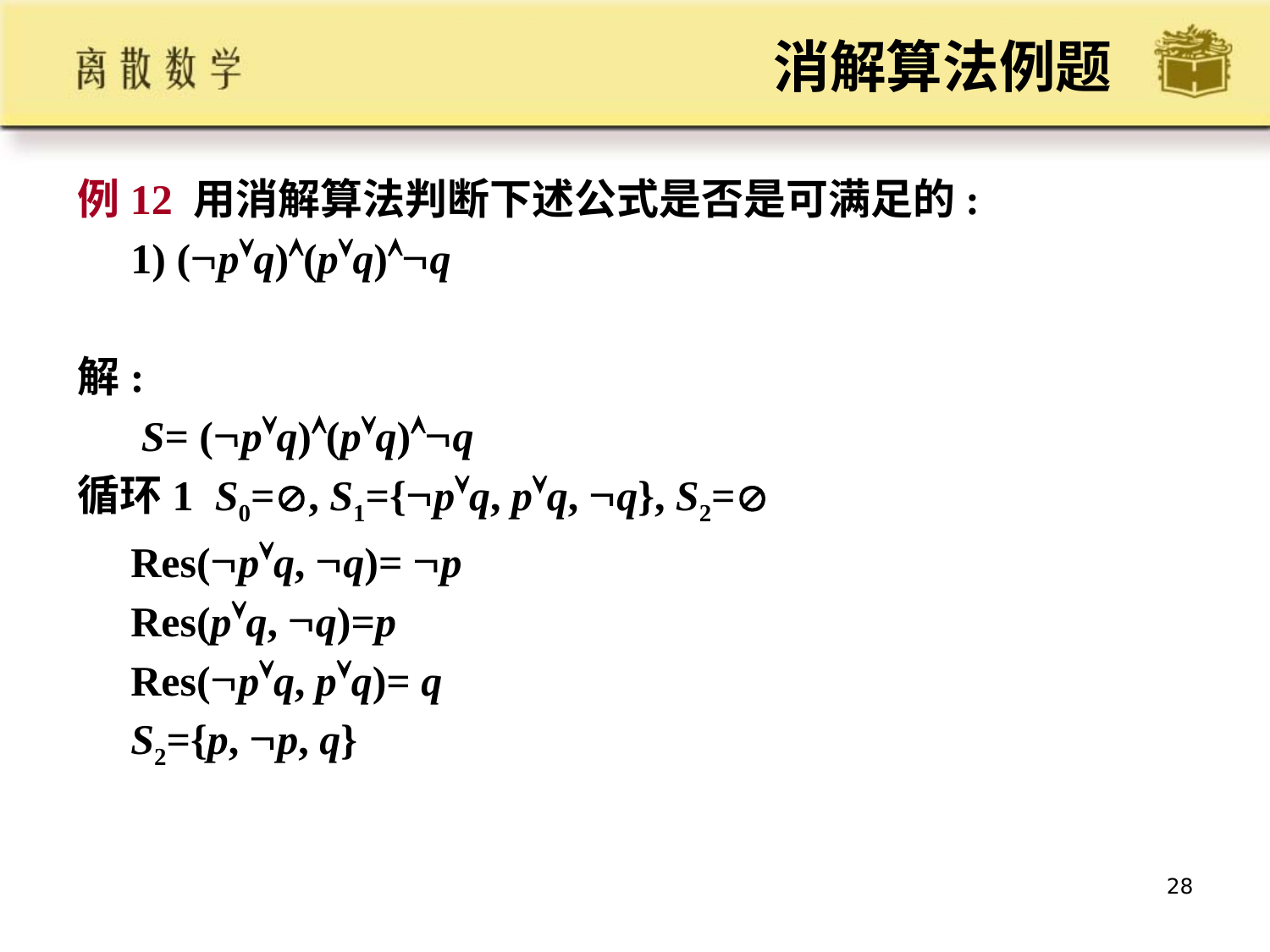

# 消解算法例题
例12 用消解算法判断下述公式是否是可满足的:
     1) (¬p∨q)∧(p∨q)∧¬q

解:
      S= (¬p∨q)∧(p∨q)∧¬q
循环1  S0=∅, S1={¬p∨q, p∨q, ¬q}, S2=∅
     Res(¬p∨q, ¬q)= ¬p
     Res(p∨q, ¬q)=p
     Res(¬p∨q, p∨q)= q
     S2={p, ¬p, q}
28